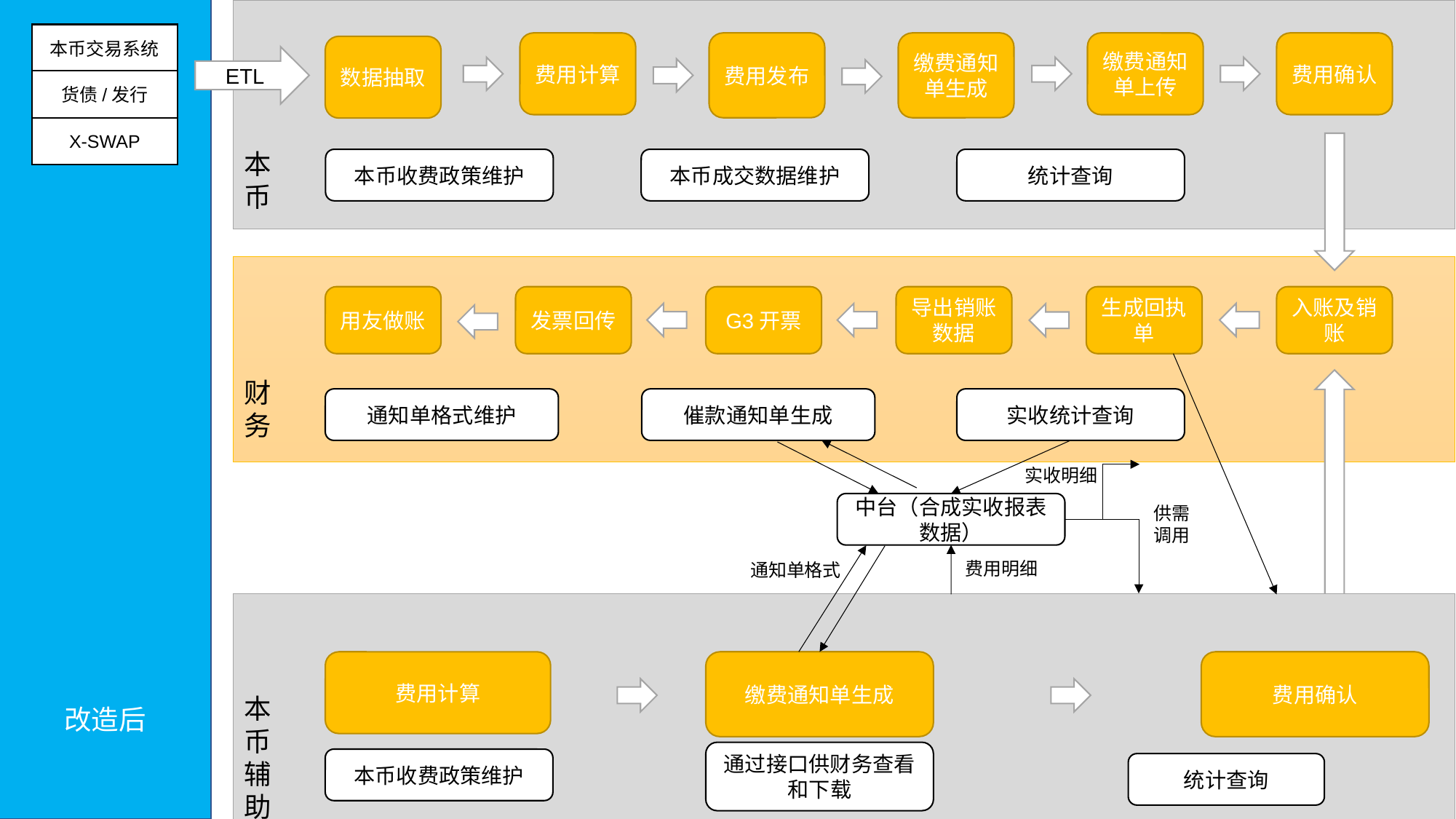

本
币

改造后

本币交易系统
费用计算
费用发布
缴费通知单生成
缴费通知单上传
费用确认
数据抽取
ETL

货债/发行
X-SWAP
本币收费政策维护
本币成交数据维护
统计查询

财
务
用友做账
发票回传
G3开票
导出销账数据
生成回执单
入账及销账

通知单格式维护
催款通知单生成
实收统计查询
实收明细

中台（合成实收报表数据）
供需调用
费用明细
通知单格式

本
币
辅
助

费用计算
缴费通知单生成
费用确认

通过接口供财务查看和下载
本币收费政策维护
统计查询